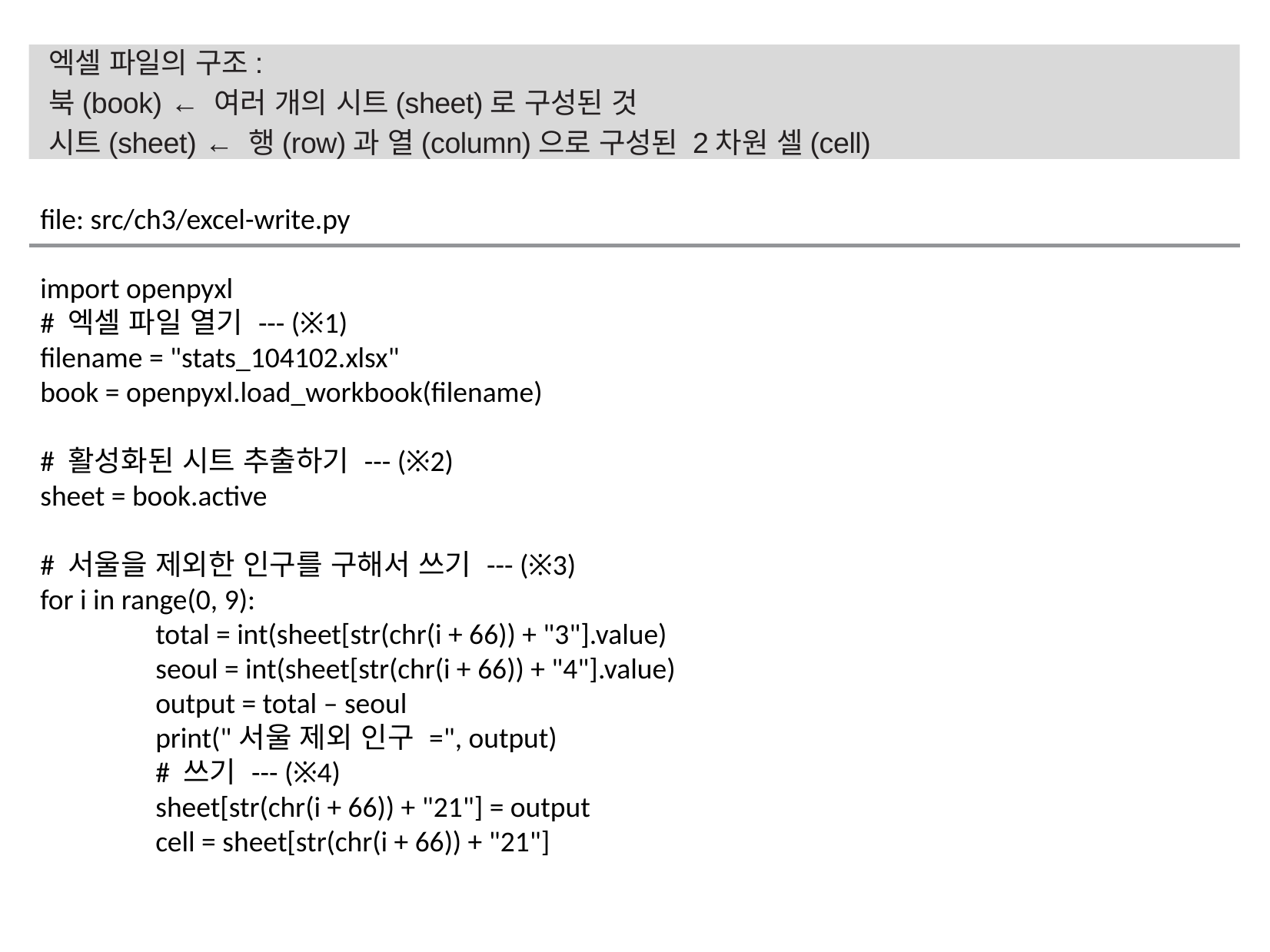

엑셀 파일의 구조:
북(book) ← 여러 개의 시트(sheet)로 구성된 것
시트(sheet) ← 행(row)과 열(column)으로 구성된 2차원 셀(cell)
file: src/ch3/excel-write.py

import openpyxl
# 엑셀 파일 열기 --- (※1)
filename = "stats_104102.xlsx"
book = openpyxl.load_workbook(filename)

# 활성화된 시트 추출하기 --- (※2)
sheet = book.active

# 서울을 제외한 인구를 구해서 쓰기 --- (※3)
for i in range(0, 9):
	total = int(sheet[str(chr(i + 66)) + "3"].value)
	seoul = int(sheet[str(chr(i + 66)) + "4"].value)
	output = total – seoul
	print("서울 제외 인구 =", output)
	# 쓰기 --- (※4)
	sheet[str(chr(i + 66)) + "21"] = output
	cell = sheet[str(chr(i + 66)) + "21"]